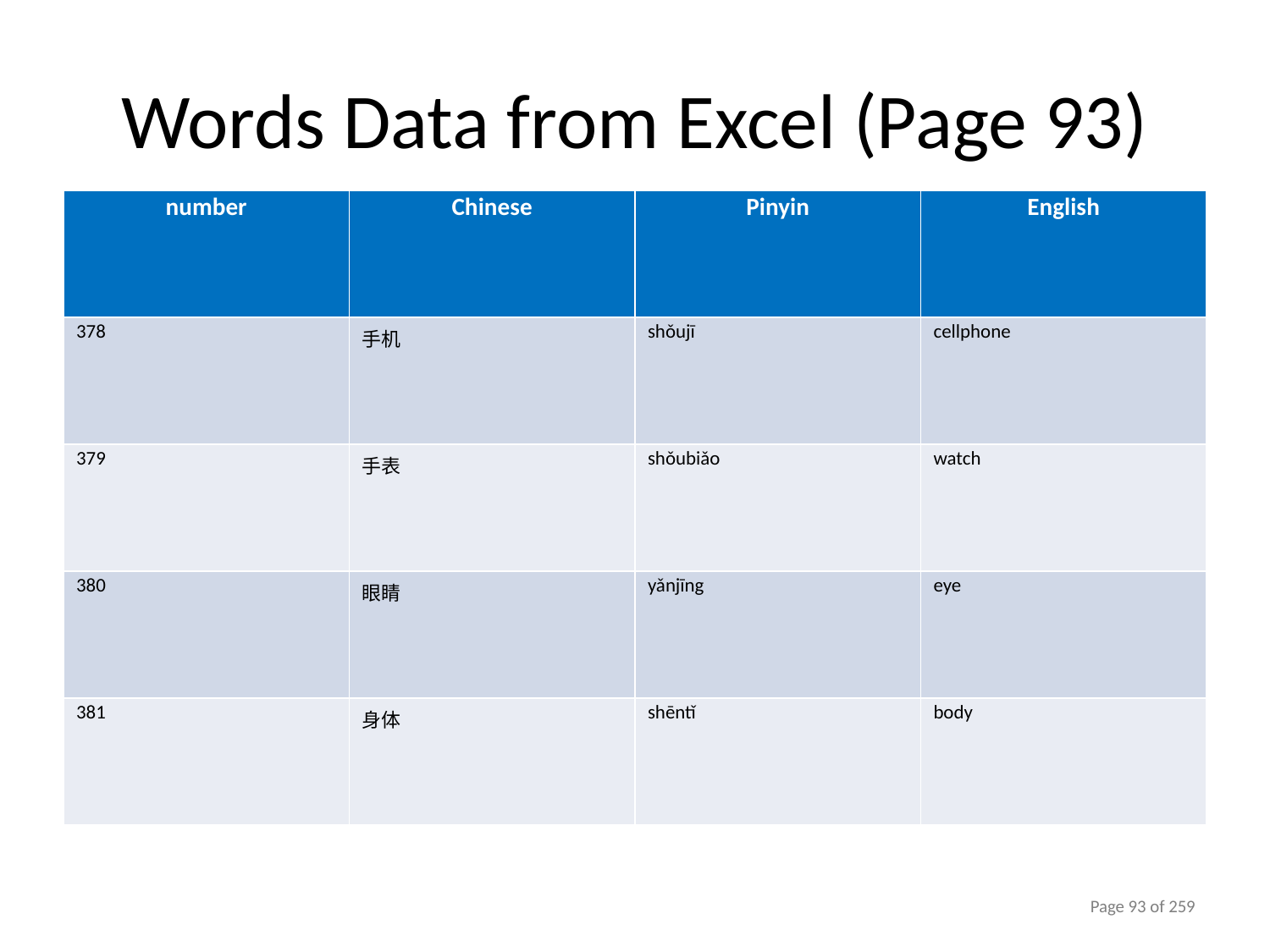

# Words Data from Excel (Page 93)
| number | Chinese | Pinyin | English |
| --- | --- | --- | --- |
| 378 | 手机 | shǒujī | cellphone |
| 379 | 手表 | shǒubiǎo | watch |
| 380 | 眼睛 | yǎnjīng | eye |
| 381 | 身体 | shēntǐ | body |

Page 93 of 259